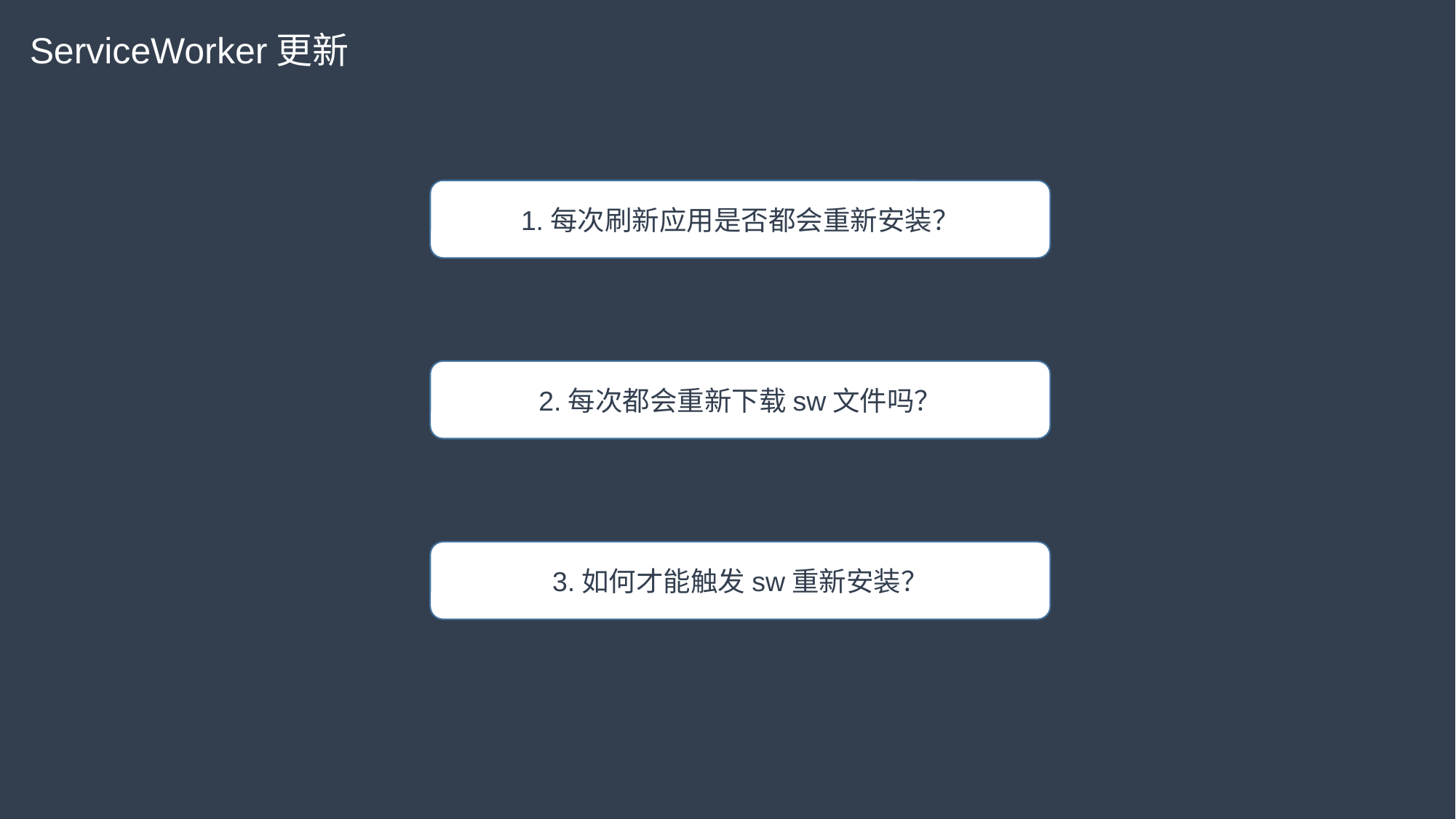

ServiceWorker更新
1.每次刷新应用是否都会重新安装？
2.每次都会重新下载sw文件吗？
3.如何才能触发sw重新安装？